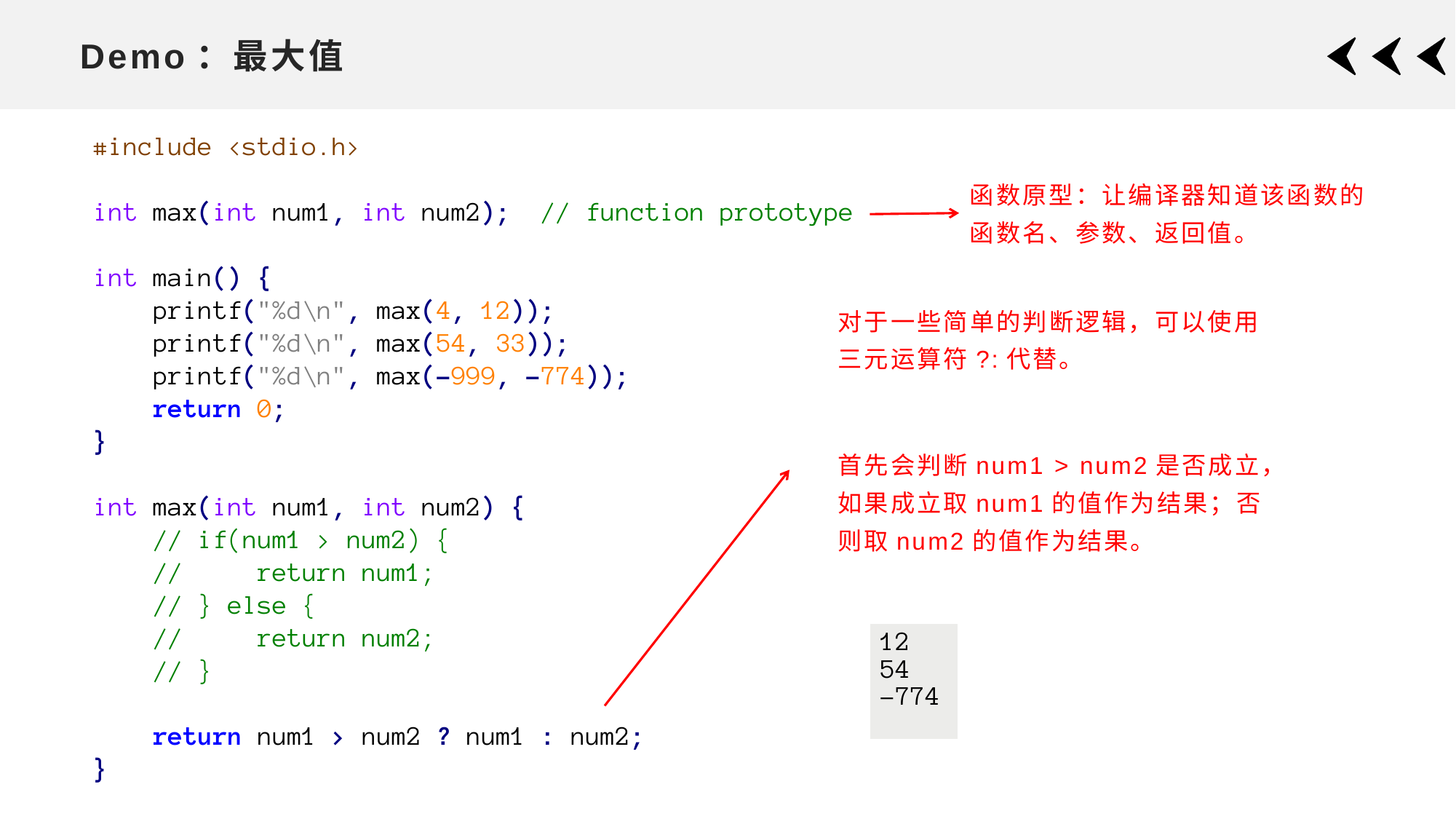

# Demo：最大值
#include <stdio.h>

int max(int num1, int num2);  // function prototype

int main() {
    printf("%d\n", max(4, 12));
    printf("%d\n", max(54, 33));
    printf("%d\n", max(-999, -774));
    return 0;
}

int max(int num1, int num2) {
    // if(num1 > num2) {
    //     return num1;
    // } else {
    //     return num2;
    // }

    return num1 > num2 ? num1 : num2;
}
函数原型：让编译器知道该函数的函数名、参数、返回值。
对于一些简单的判断逻辑，可以使用三元运算符?:代替。

首先会判断num1 > num2是否成立，如果成立取num1的值作为结果；否则取num2的值作为结果。
| 12 54 -774 |
| --- |